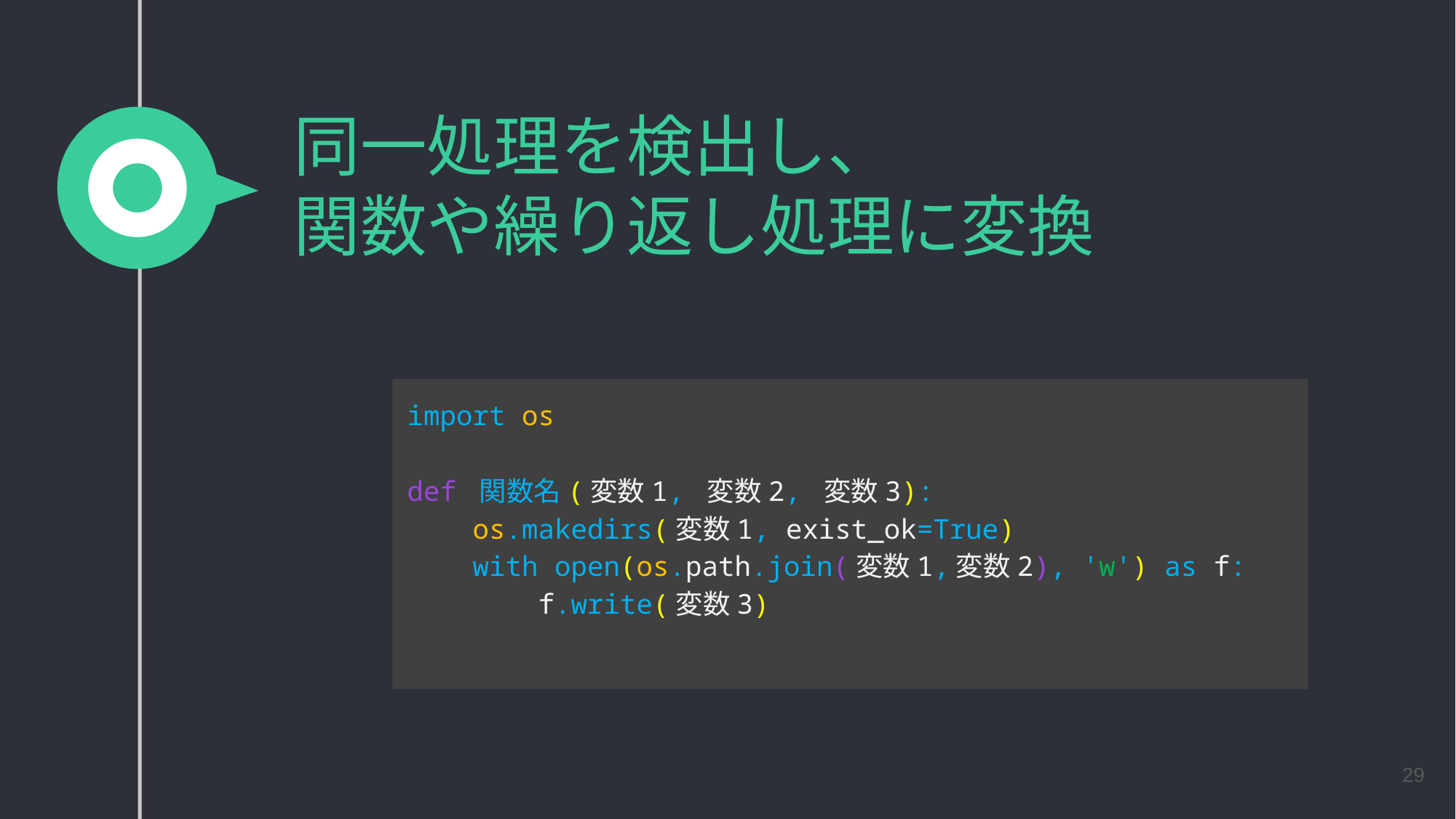

# 同一処理を検出し、 関数や繰り返し処理に変換

import os

def 関数名(変数1, 変数2, 変数3):
    os.makedirs(変数1, exist_ok=True)
    with open(os.path.join(変数1,変数2), 'w') as f:
        f.write(変数3)
29